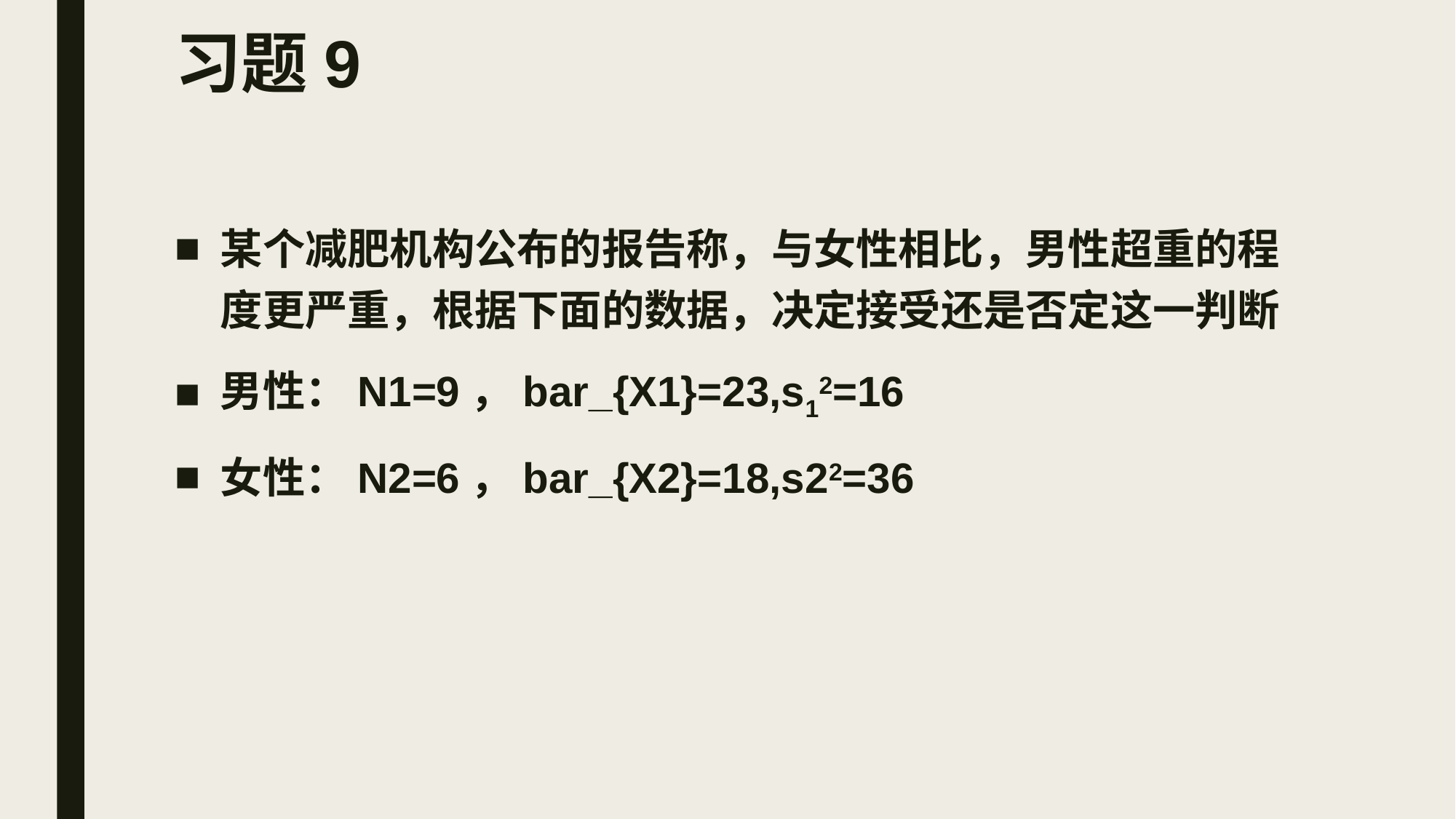

# 习题9
某个减肥机构公布的报告称，与女性相比，男性超重的程度更严重，根据下面的数据，决定接受还是否定这一判断
男性：N1=9，bar_{X1}=23,s12=16
女性：N2=6，bar_{X2}=18,s22=36